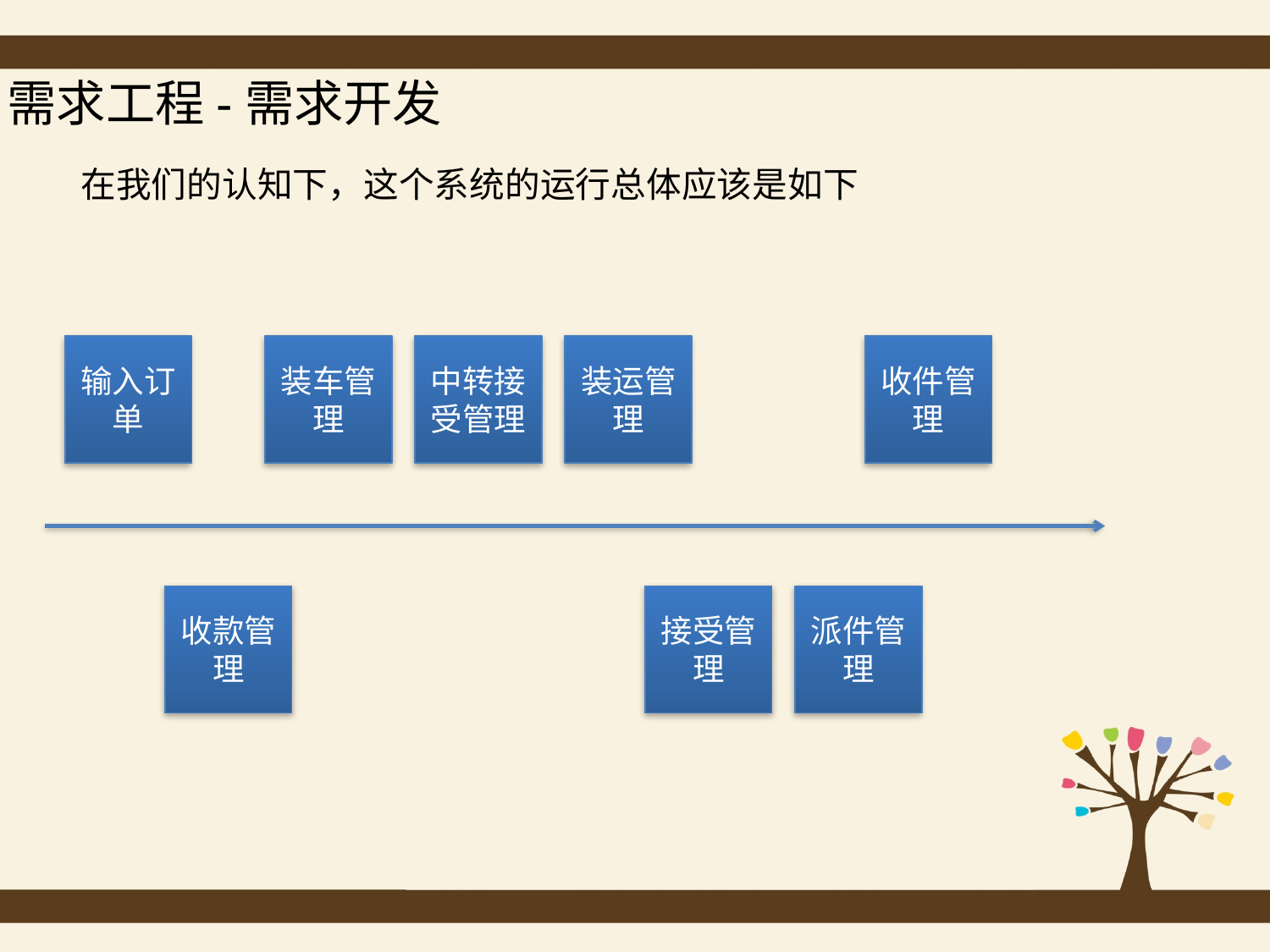

需求工程-需求开发
在我们的认知下，这个系统的运行总体应该是如下
输入订单
装车管理
中转接受管理
装运管理
收件管理
收款管理
接受管理
派件管理